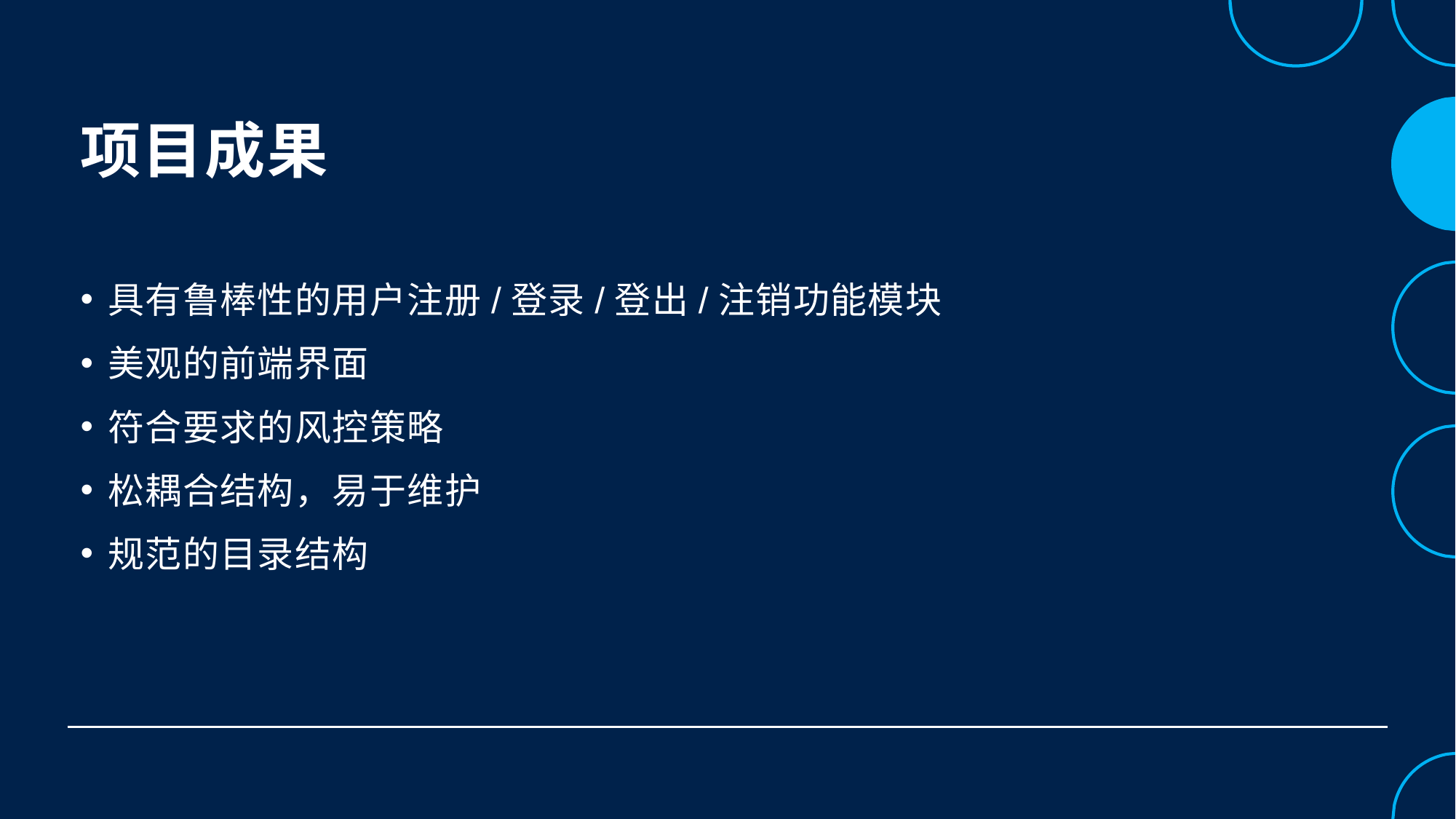

# 项目成果
具有鲁棒性的用户注册/登录/登出/注销功能模块
美观的前端界面
符合要求的风控策略
松耦合结构，易于维护
规范的目录结构